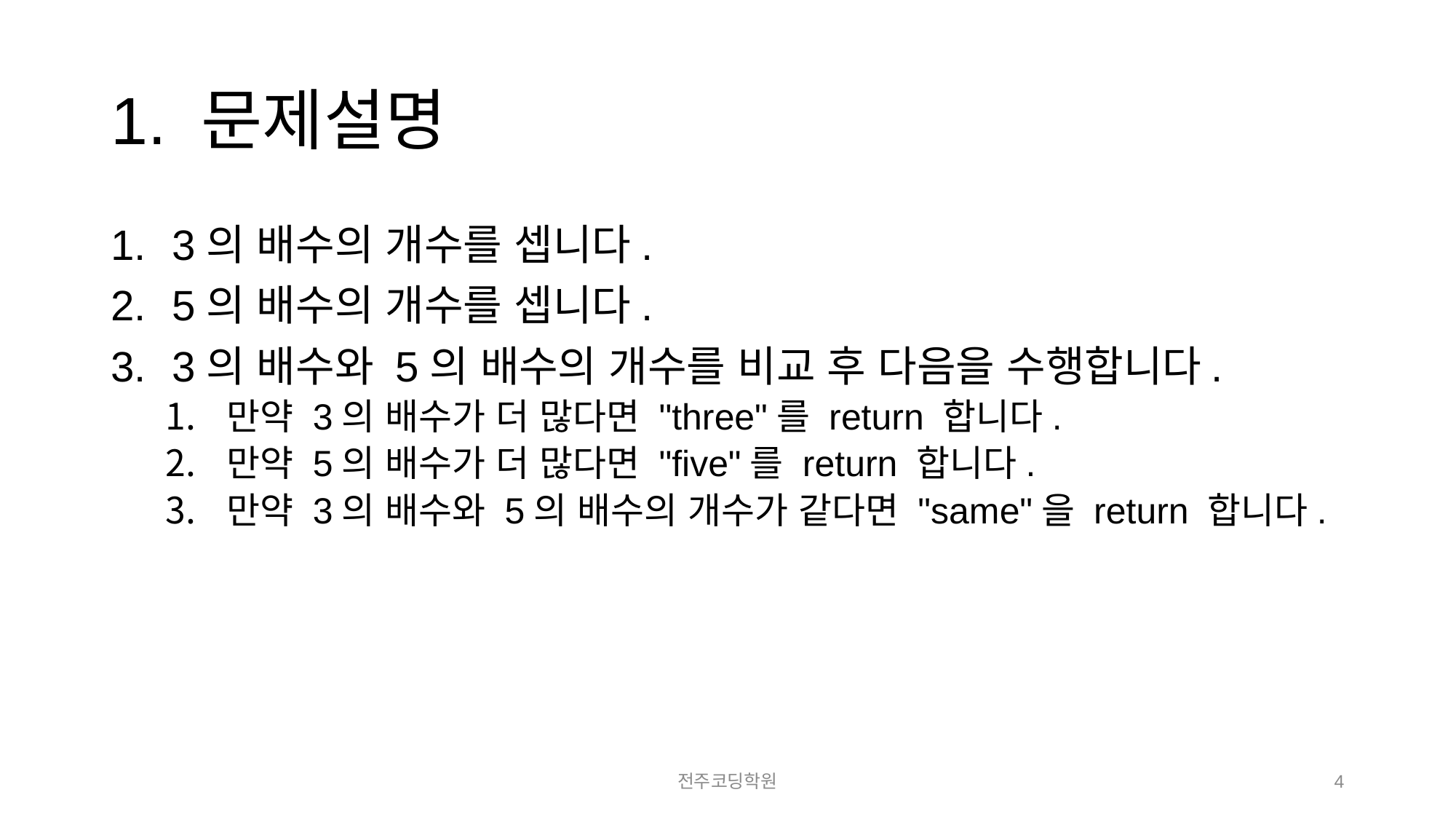

# 1. 문제설명
3의 배수의 개수를 셉니다.
5의 배수의 개수를 셉니다.
3의 배수와 5의 배수의 개수를 비교 후 다음을 수행합니다.
만약 3의 배수가 더 많다면 "three"를 return 합니다.
만약 5의 배수가 더 많다면 "five"를 return 합니다.
만약 3의 배수와 5의 배수의 개수가 같다면 "same"을 return 합니다.
전주코딩학원
4